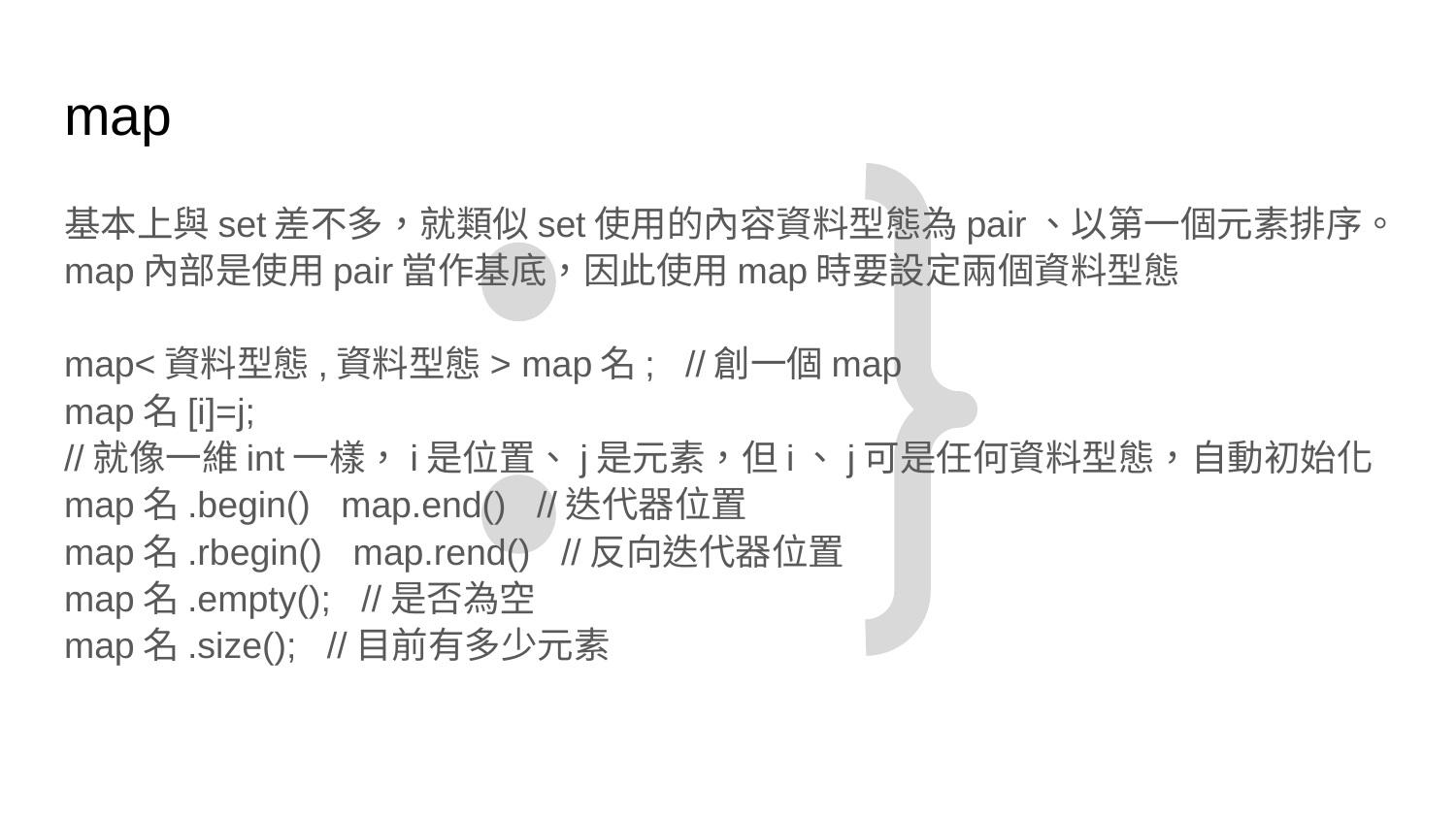

# map

基本上與set差不多，就類似set使用的內容資料型態為pair、以第一個元素排序。
map內部是使用pair當作基底，因此使用map時要設定兩個資料型態

map<資料型態,資料型態> map名;   //創一個map
map名[i]=j;
//就像一維int一樣，i是位置、j是元素，但i、j可是任何資料型態，自動初始化
map名.begin()   map.end()   //迭代器位置
map名.rbegin()   map.rend()   //反向迭代器位置
map名.empty();   //是否為空
map名.size();   //目前有多少元素